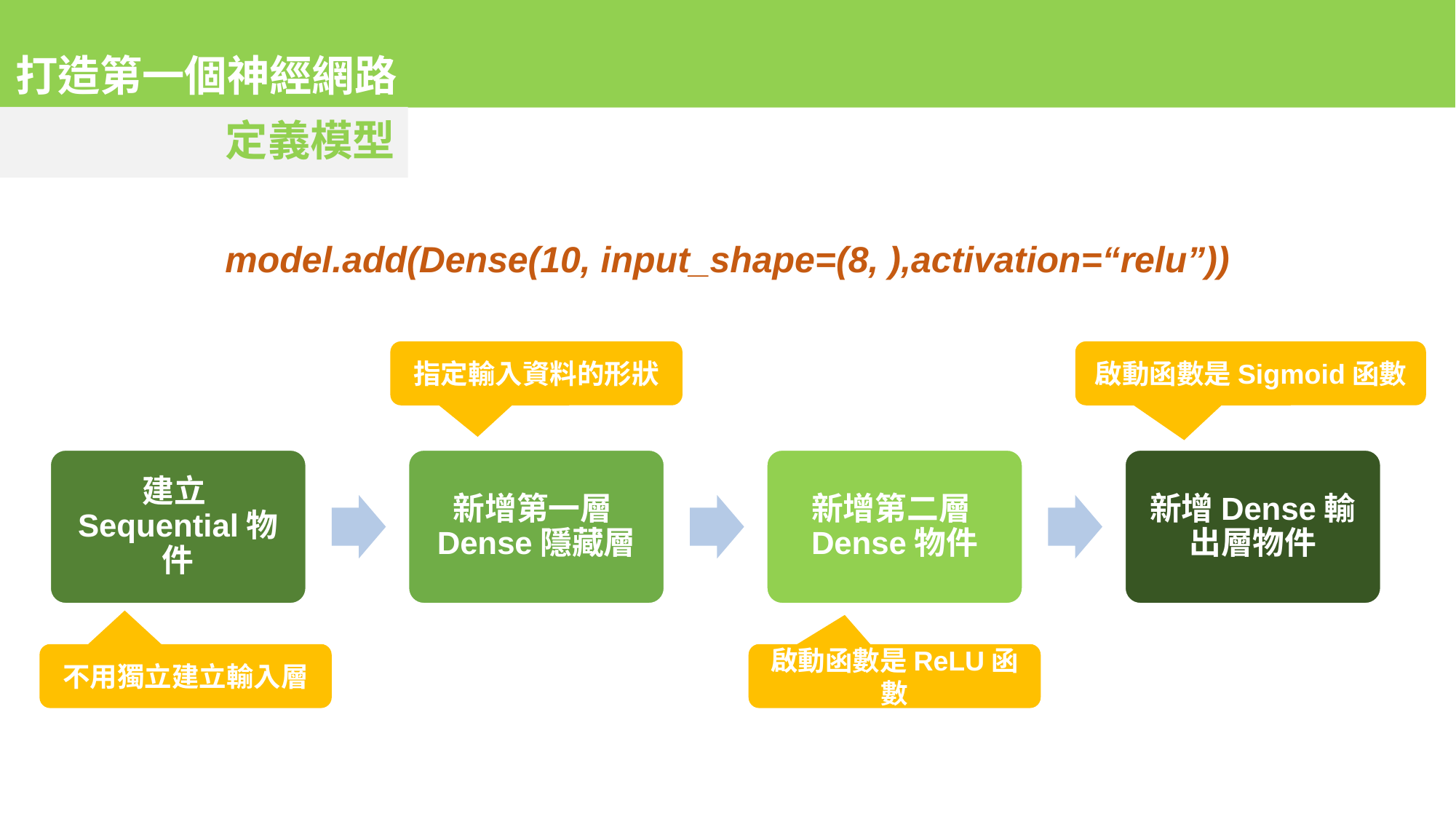

打造第一個神經網路
定義模型
model.add(Dense(10, input_shape=(8, ),activation=“relu”))
啟動函數是Sigmoid函數
指定輸入資料的形狀
建立Sequential物件
新增第一層Dense隱藏層
新增第二層Dense物件
新增Dense輸出層物件

不用獨立建立輸入層
啟動函數是ReLU函數